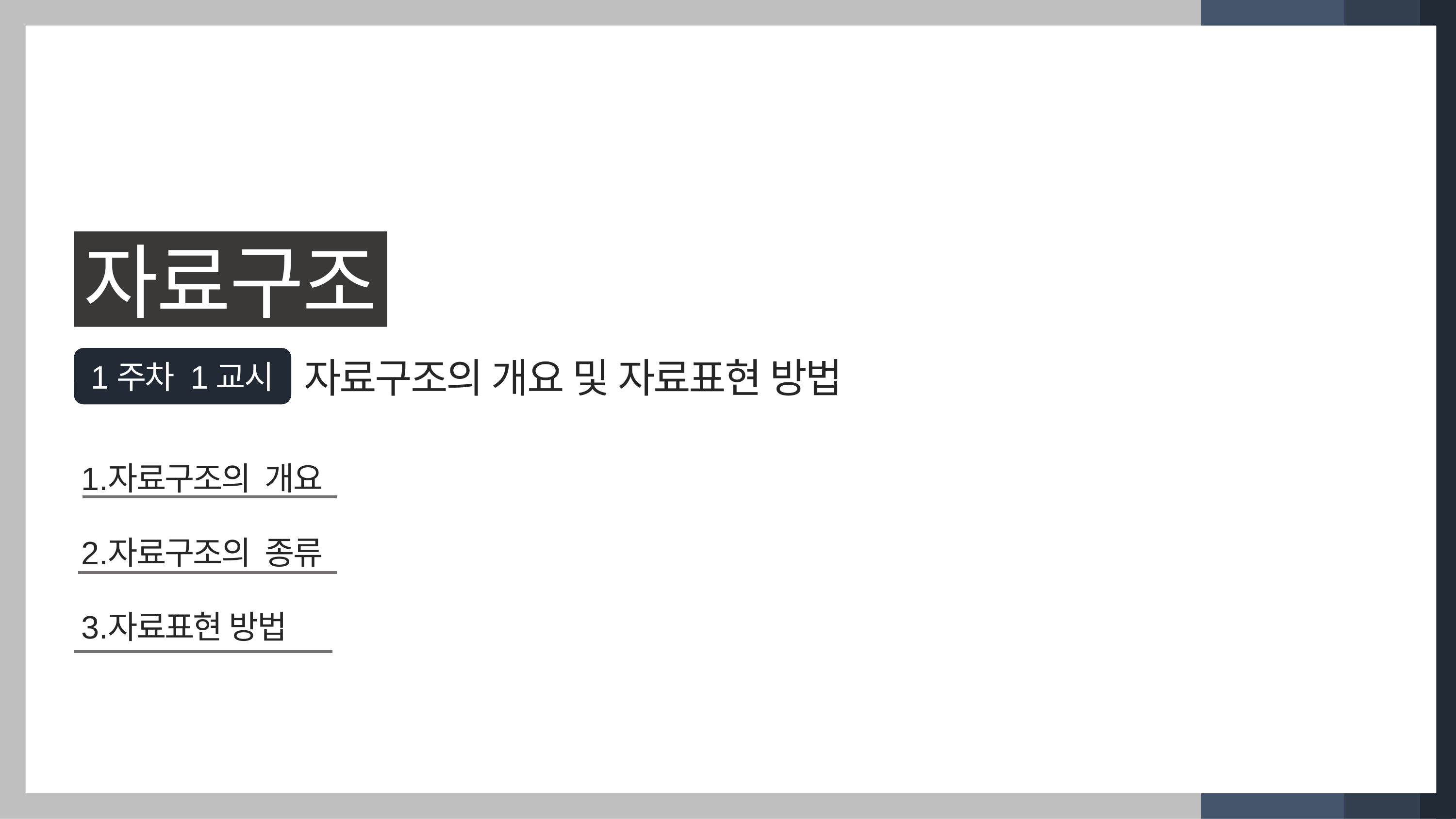

자료구조
1주차 1교시
자료구조의 개요 및 자료표현 방법
자료구조의  개요
자료구조의  종류
자료표현 방법